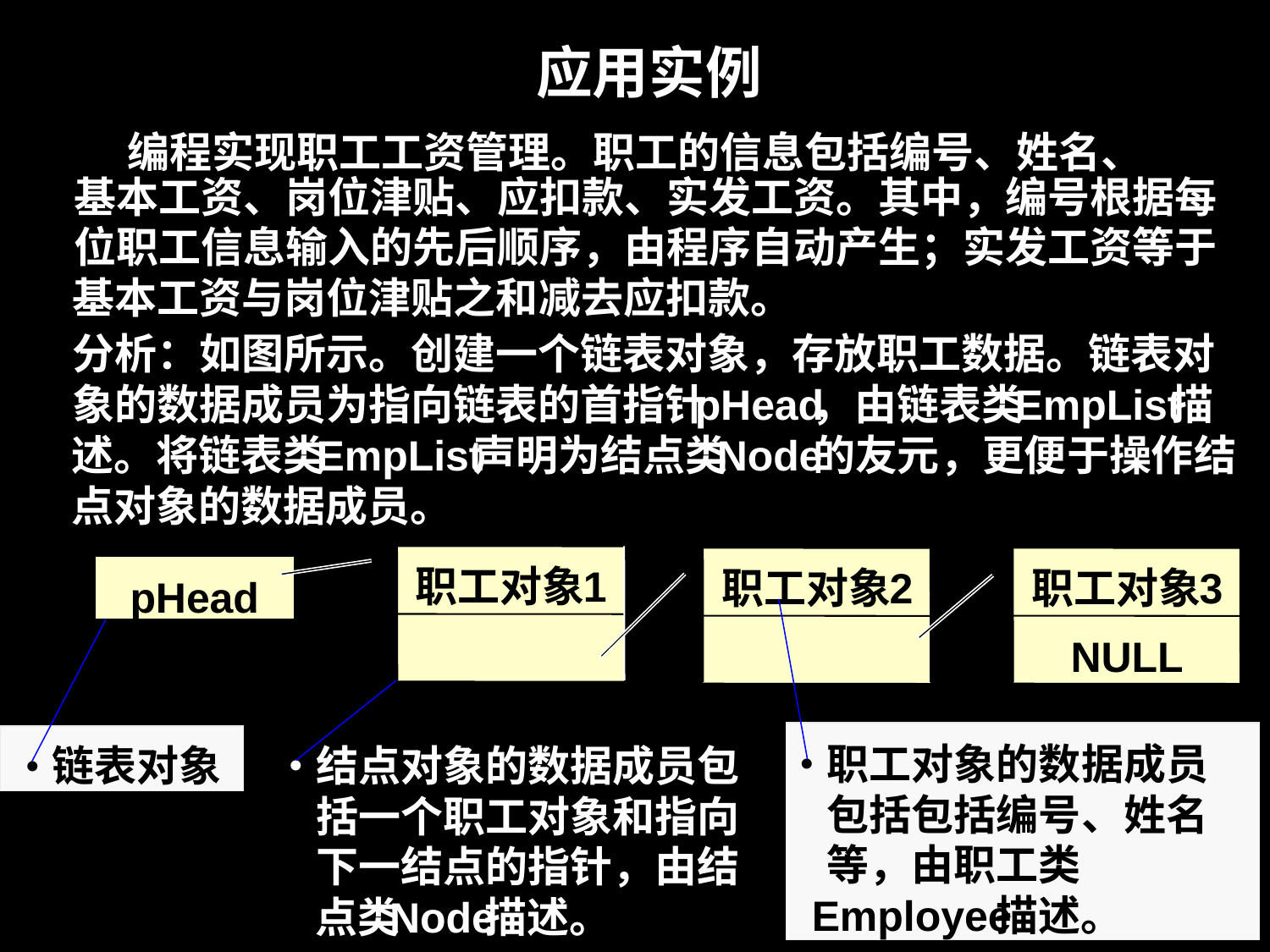

应用实例

•
例
编程实现职工工资管理。职工的信息包括编号、姓名、
基本工资、岗位津贴、应扣款、实发工资。其中，编号根据每
位职工信息输入的先后顺序，由程序自动产生；实发工资等于
基本工资与岗位津贴之和减去应扣款。
分析：如图所示。创建一个
链表对象，存放职工数据。链表对

象的数据成员为指向链表的首指针
pHead
，
由链表类
EmpList
描
述。将链表类
EmpList
声明为结点类
Node
的友元，更便于操作结
点对象的数据成员。

职工对象
1
职工对象
2
职工对象
3
pHead

NULL

•
职工对象的数据成员
•
•
结点对象的数据成员包
链表对象
包括包括编号、姓名
括一个职工对象和指向
等，由职工类
下一结点的指针，由结
Employee
描述。
点类
Node
描述。